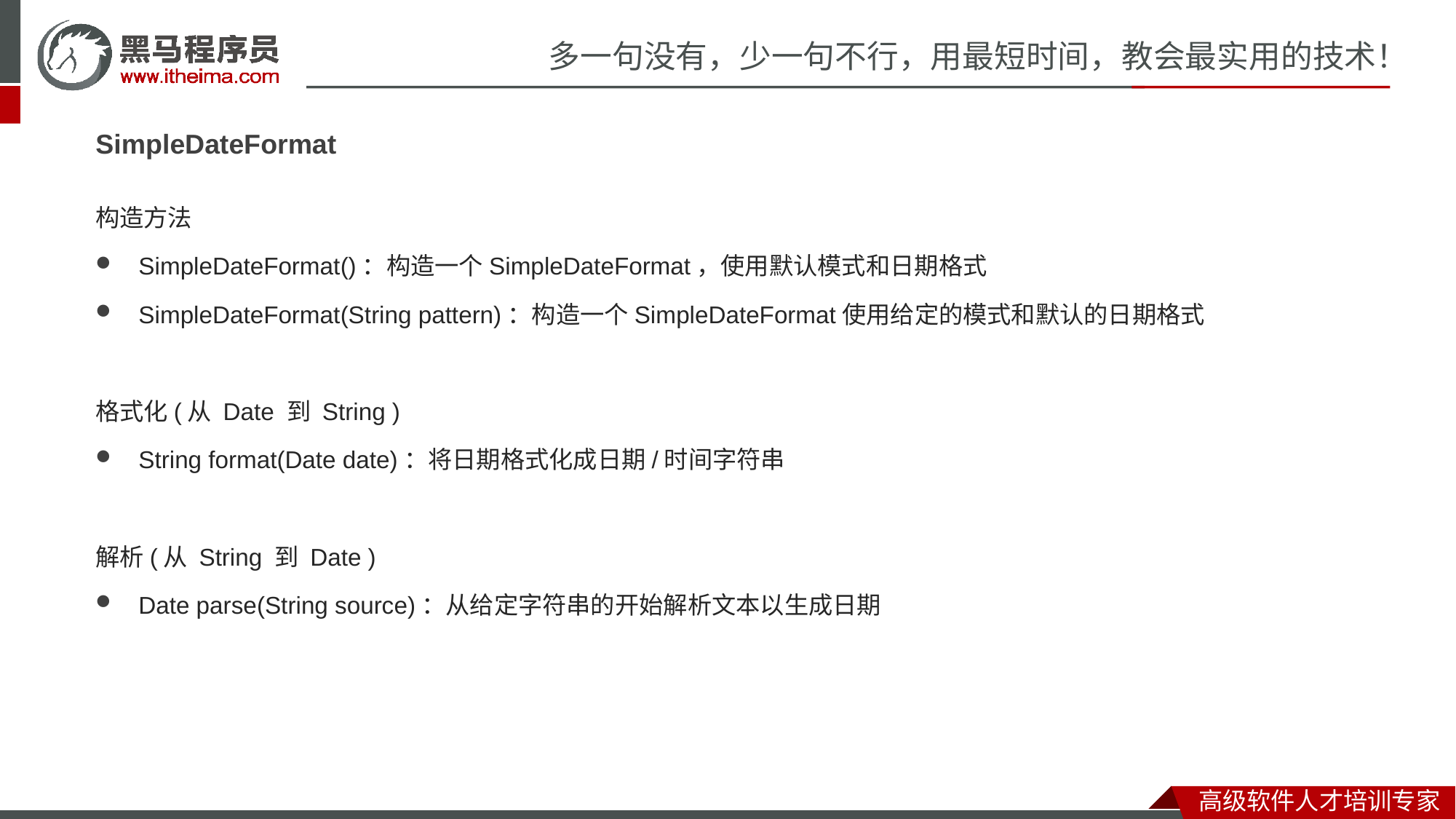

SimpleDateFormat
构造方法
SimpleDateFormat​()：构造一个SimpleDateFormat，使用默认模式和日期格式
SimpleDateFormat​(String pattern)：构造一个SimpleDateFormat使用给定的模式和默认的日期格式

格式化(从 Date 到 String )
String format(Date date)：将日期格式化成日期/时间字符串

解析(从 String 到 Date )
Date parse​(String source)：从给定字符串的开始解析文本以生成日期